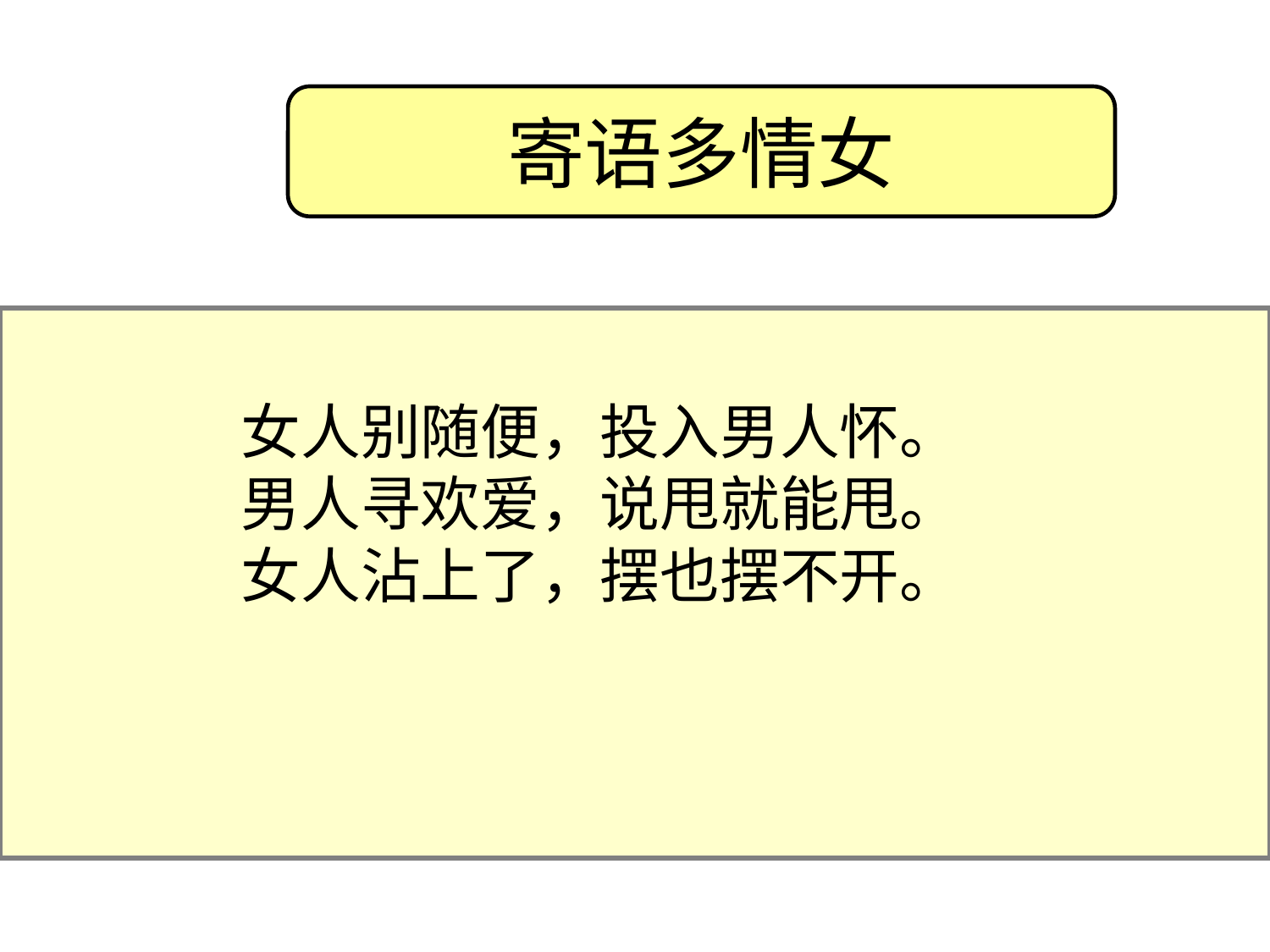

寄语多情女

女人别随便，投入男人怀。
男人寻欢爱，说甩就能甩。
女人沾上了，摆也摆不开。